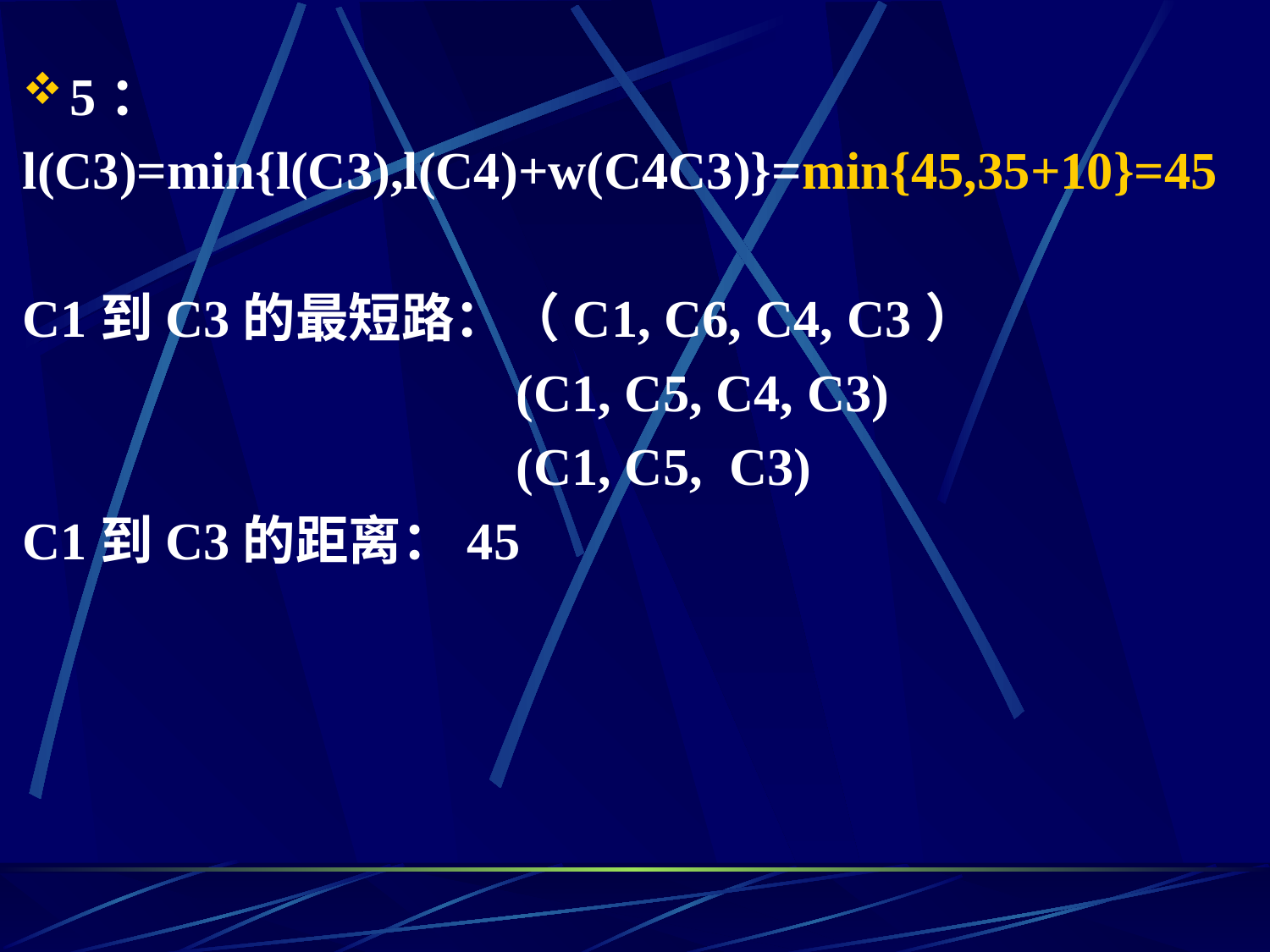

5：
l(C3)=min{l(C3),l(C4)+w(C4C3)}=min{45,35+10}=45

C1到C3的最短路：（C1, C6, C4, C3）
                                     (C1, C5, C4, C3)
                                     (C1, C5,  C3)
C1到C3的距离：45